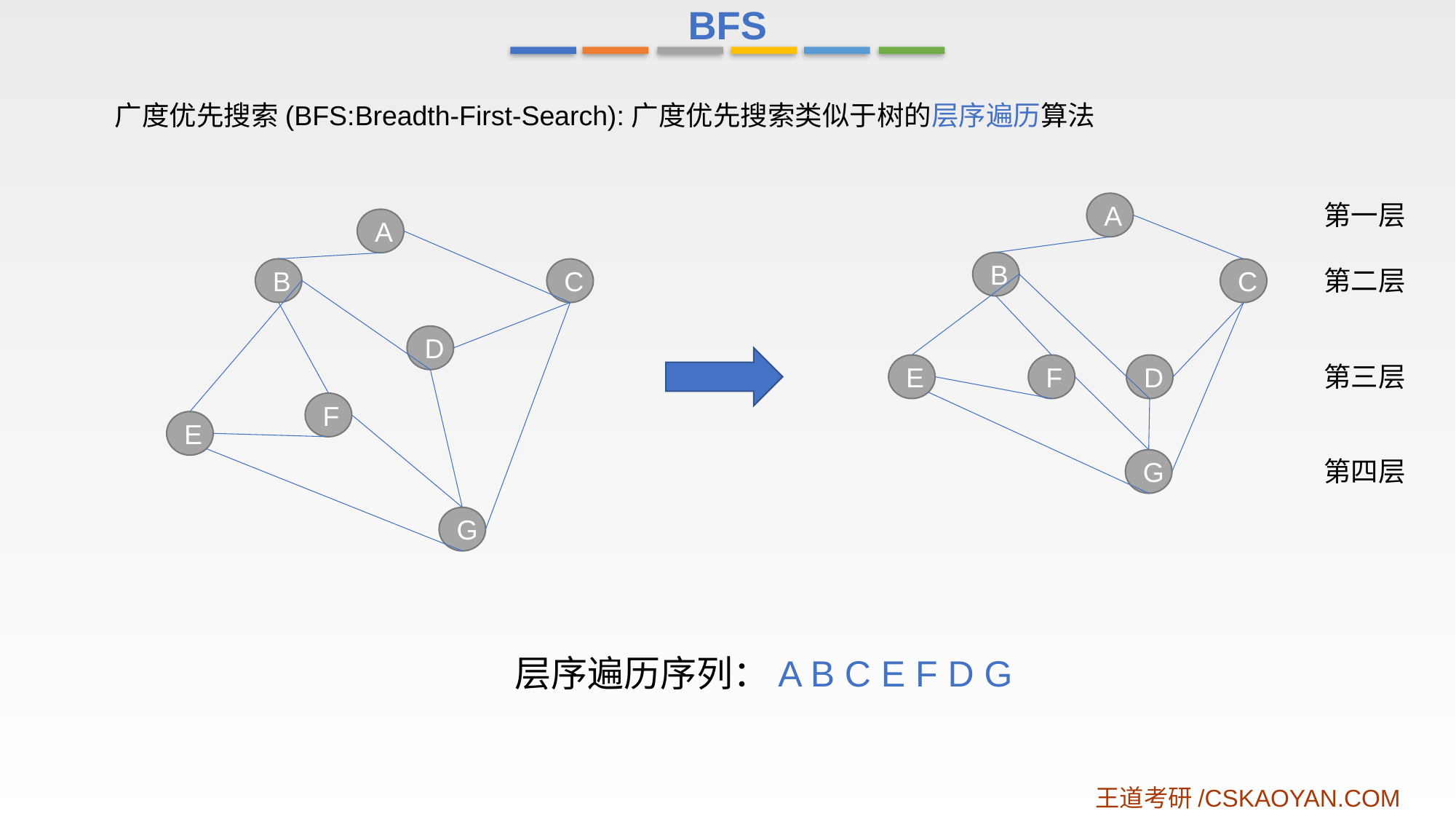

BFS

广度优先搜索(BFS:Breadth-First-Search):广度优先搜索类似于树的层序遍历算法
第一层
A
A
B
第二层
B
C
C
D

第三层
E
F
D
F
E
第四层
G
G
层序遍历序列：A B C E F D G
王道考研/CSKAOYAN.COM